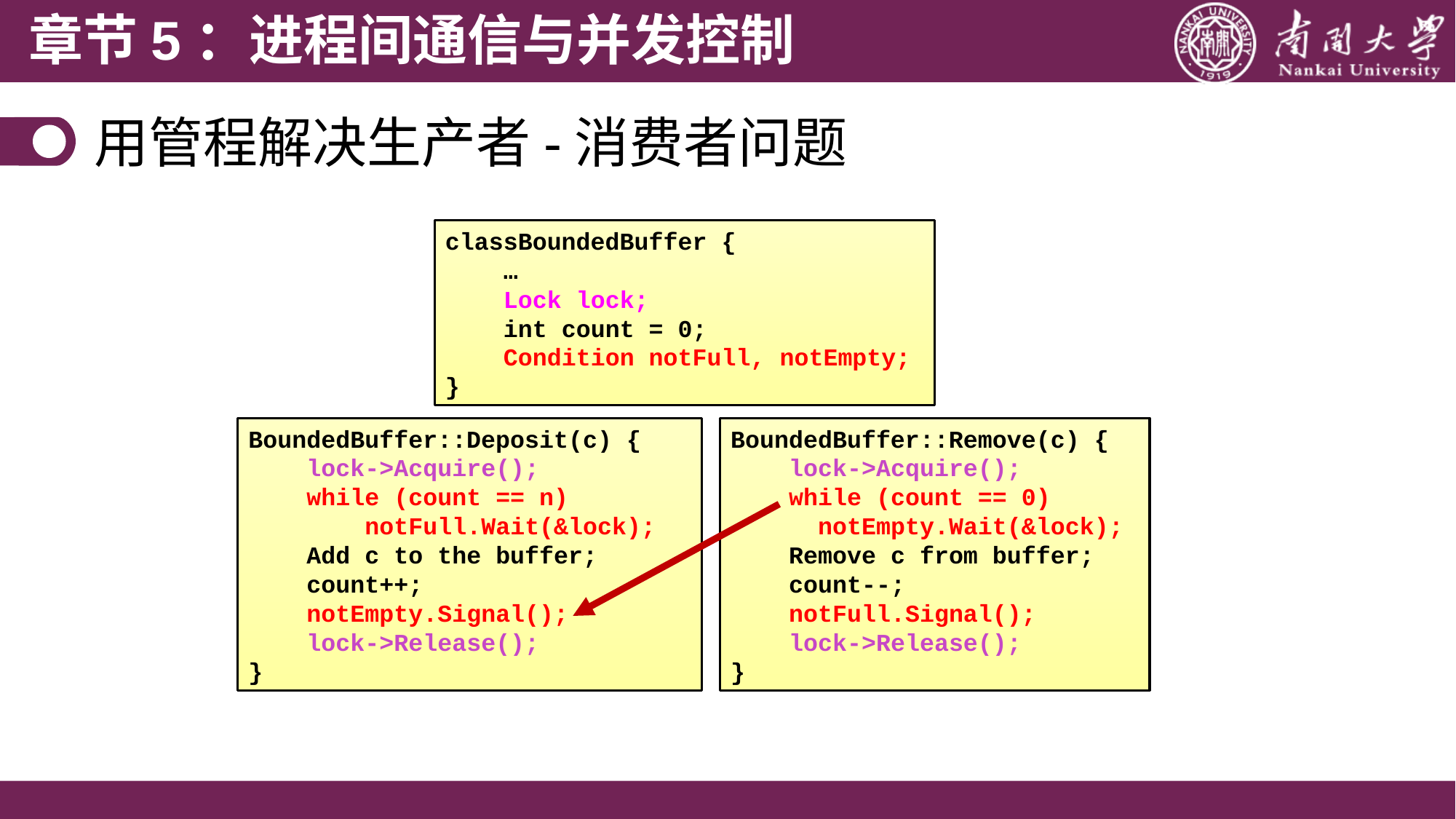

# 用管程解决生产者-消费者问题
classBoundedBuffer {
    …
    Lock lock;
    int count = 0;
    Condition notFull, notEmpty;
}
BoundedBuffer::Deposit(c) {
    lock->Acquire();
    while (count == n)
        notFull.Wait(&lock);
    Add c to the buffer;
    count++;
    notEmpty.Signal();
    lock->Release();
}
BoundedBuffer::Remove(c) {
    lock->Acquire();
    while (count == 0)
      notEmpty.Wait(&lock);
    Remove c from buffer;
    count--;
    notFull.Signal();
    lock->Release();
}